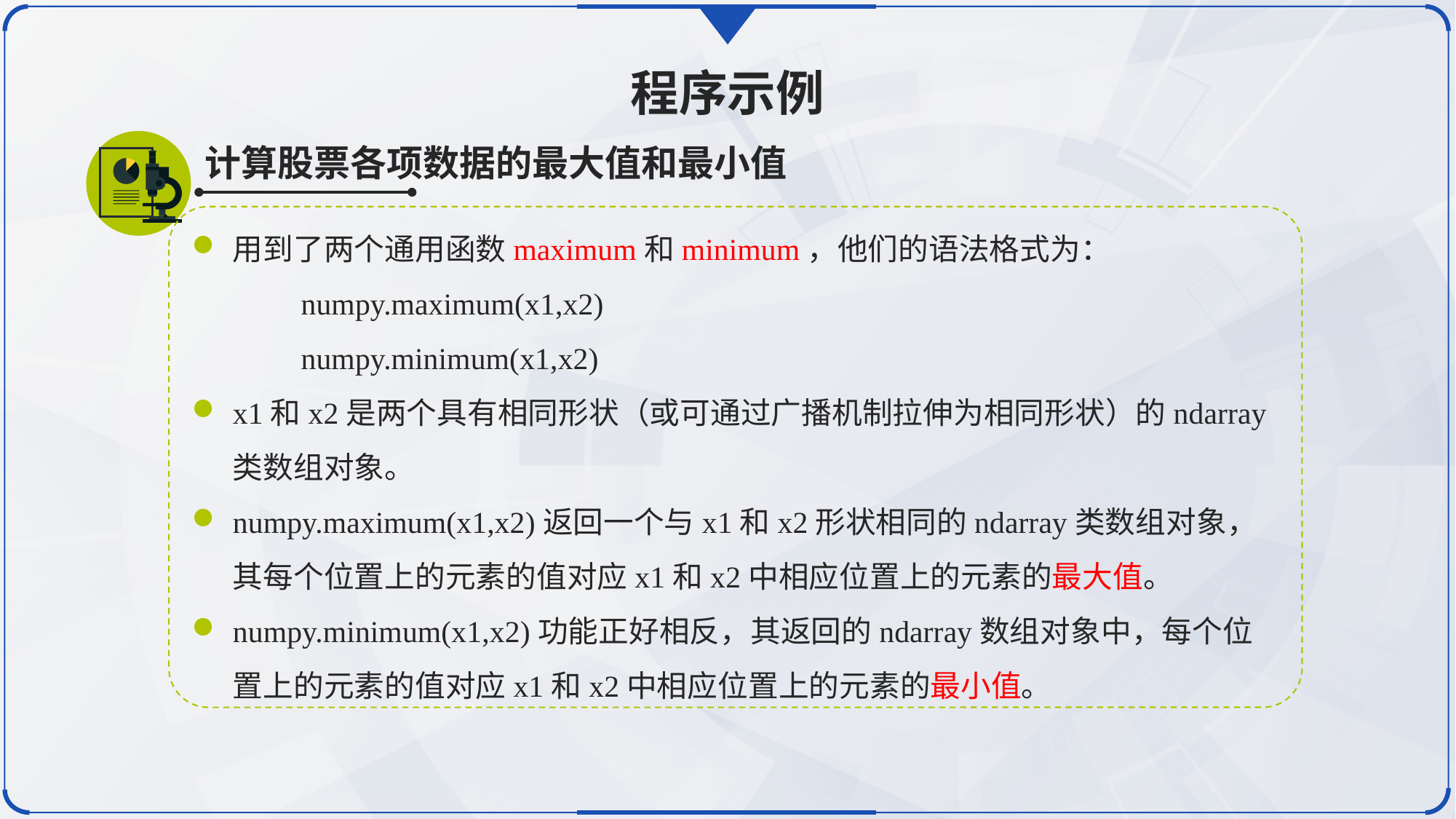

程序示例

计算股票各项数据的最大值和最小值

用到了两个通用函数maximum和minimum，他们的语法格式为：
	numpy.maximum(x1,x2)
	numpy.minimum(x1,x2)
x1和x2是两个具有相同形状（或可通过广播机制拉伸为相同形状）的ndarray类数组对象。
numpy.maximum(x1,x2)返回一个与x1和x2形状相同的ndarray类数组对象，其每个位置上的元素的值对应x1和x2中相应位置上的元素的最大值。
numpy.minimum(x1,x2)功能正好相反，其返回的ndarray数组对象中，每个位置上的元素的值对应x1和x2中相应位置上的元素的最小值。